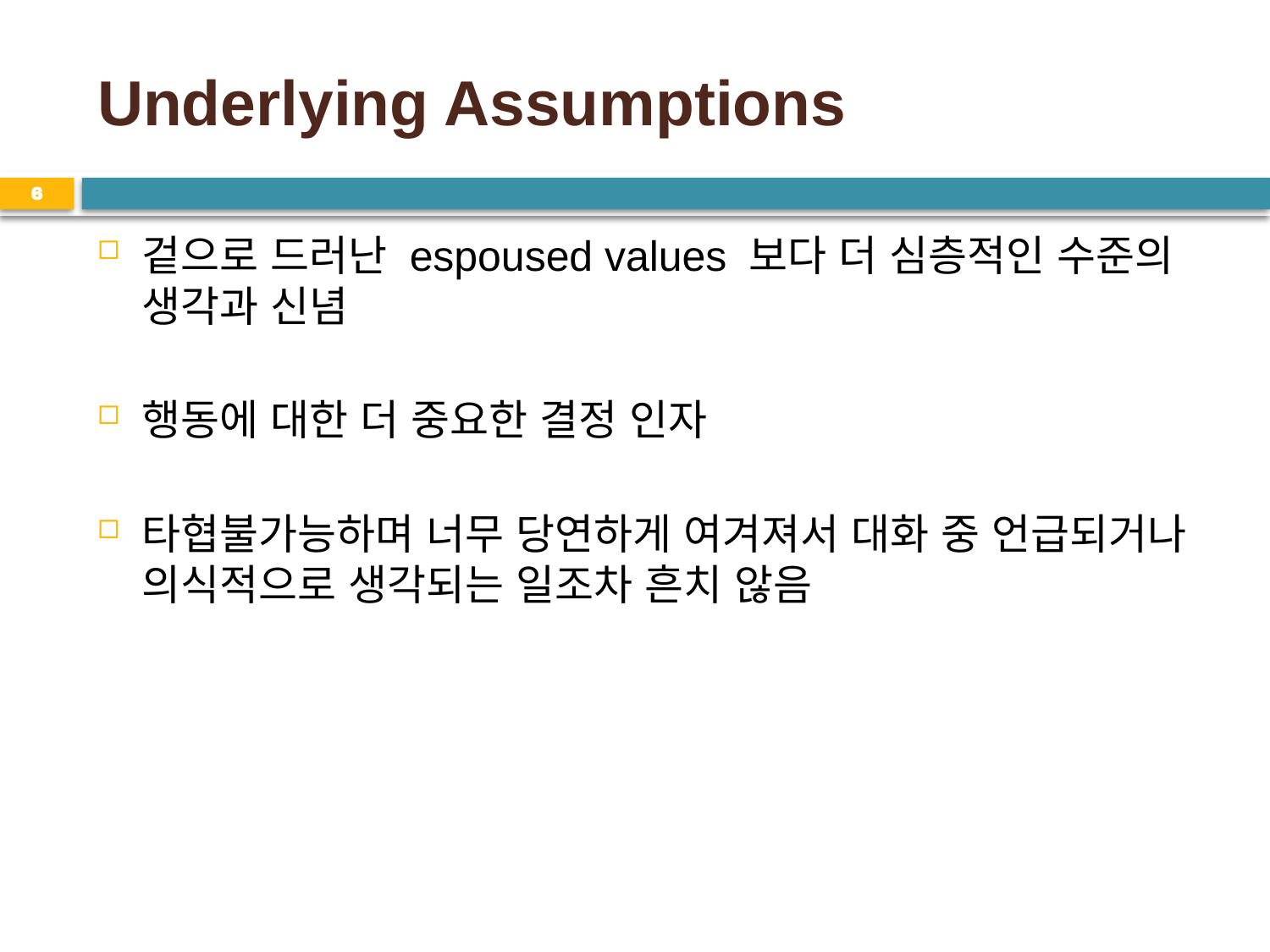

# Underlying Assumptions
6
겉으로 드러난 espoused values 보다 더 심층적인 수준의 생각과 신념
행동에 대한 더 중요한 결정 인자
타협불가능하며 너무 당연하게 여겨져서 대화 중 언급되거나 의식적으로 생각되는 일조차 흔치 않음